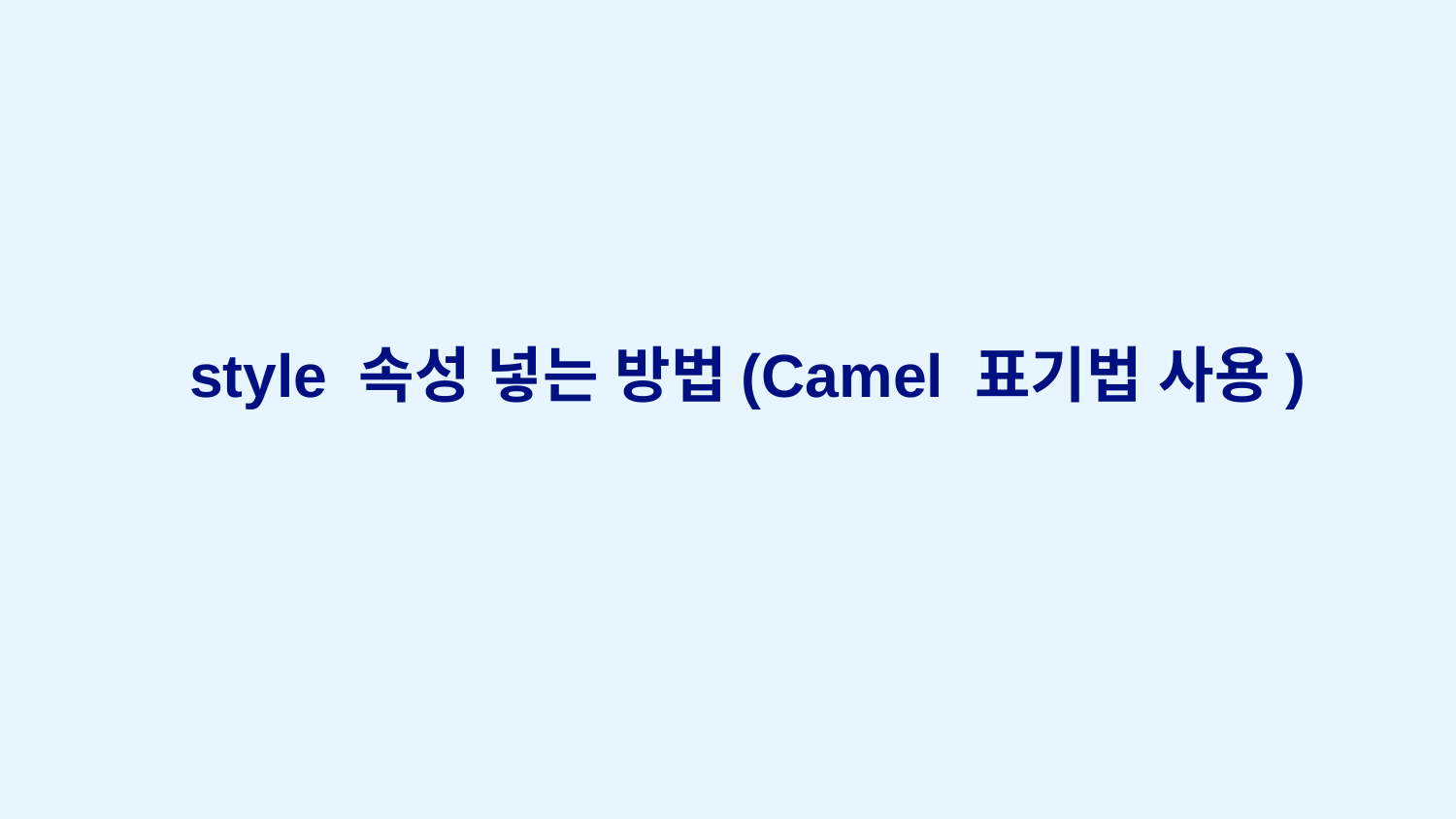

style 속성 넣는 방법(Camel 표기법 사용)

.